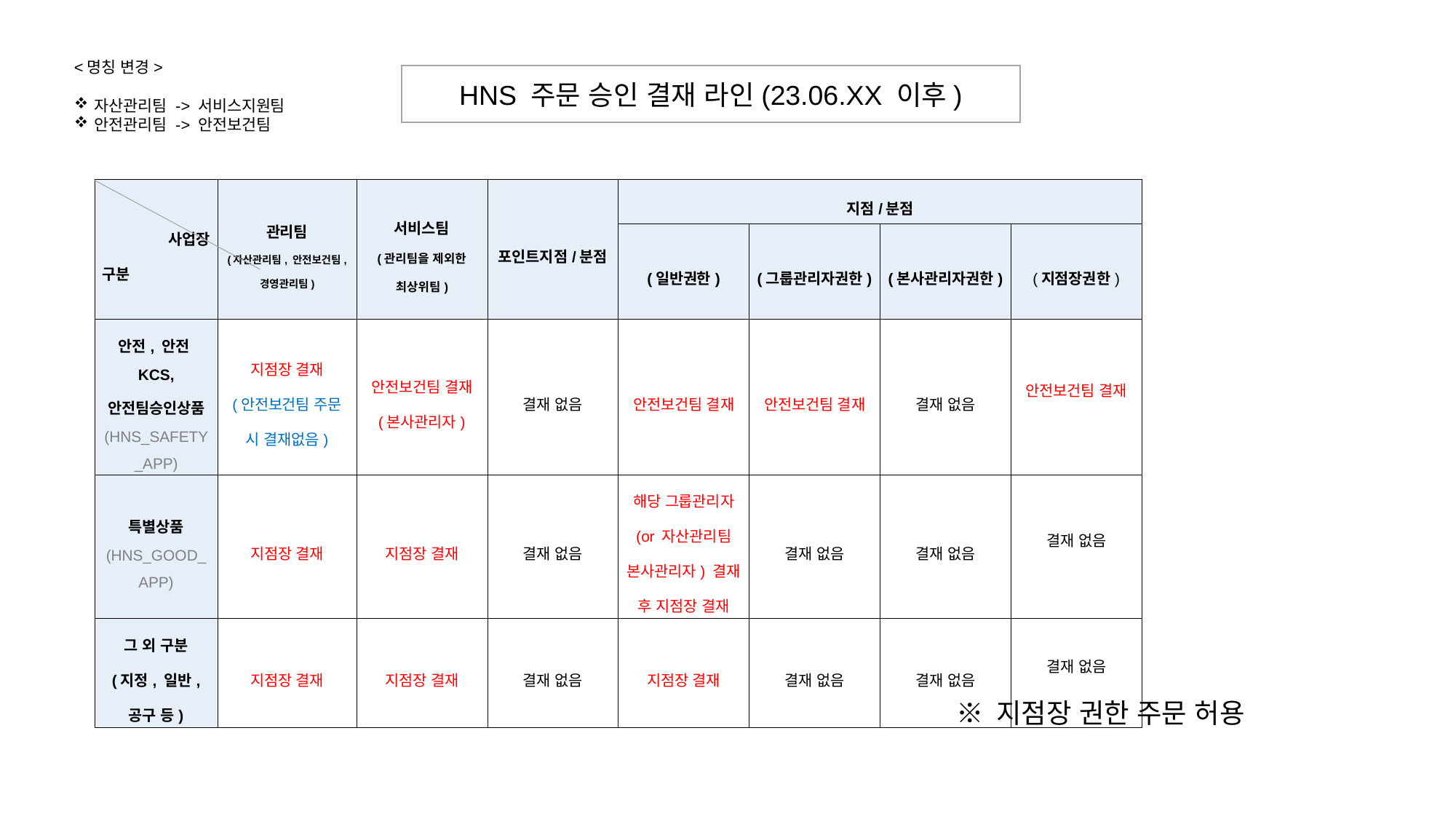

<명칭 변경>

자산관리팀 -> 서비스지원팀
안전관리팀 -> 안전보건팀
HNS 주문 승인 결재 라인(23.06.XX 이후)
| 사업장 구분 | 관리팀 (자산관리팀, 안전보건팀, 경영관리팀) | 서비스팀 (관리팀을 제외한 최상위팀) | 포인트지점/분점 | 지점/분점 |  |  |  |
| --- | --- | --- | --- | --- | --- | --- | --- |
|  |  |  |  | (일반권한) | (그룹관리자권한) | (본사관리자권한) | (지점장권한) |
| 안전, 안전KCS, 안전팀승인상품 (HNS\_SAFETY\_APP) | 지점장 결재 (안전보건팀 주문 시 결재없음) | 안전보건팀 결재 (본사관리자) | 결재 없음 | 안전보건팀 결재 | 안전보건팀 결재 | 결재 없음 | 안전보건팀 결재 |
| 특별상품 (HNS\_GOOD\_APP) | 지점장 결재 | 지점장 결재 | 결재 없음 | 해당 그룹관리자 (or 자산관리팀 본사관리자) 결재 후 지점장 결재 | 결재 없음 | 결재 없음 | 결재 없음 |
| 그 외 구분 (지정, 일반, 공구 등) | 지점장 결재 | 지점장 결재 | 결재 없음 | 지점장 결재 | 결재 없음 | 결재 없음 | 결재 없음 |
※ 지점장 권한 주문 허용